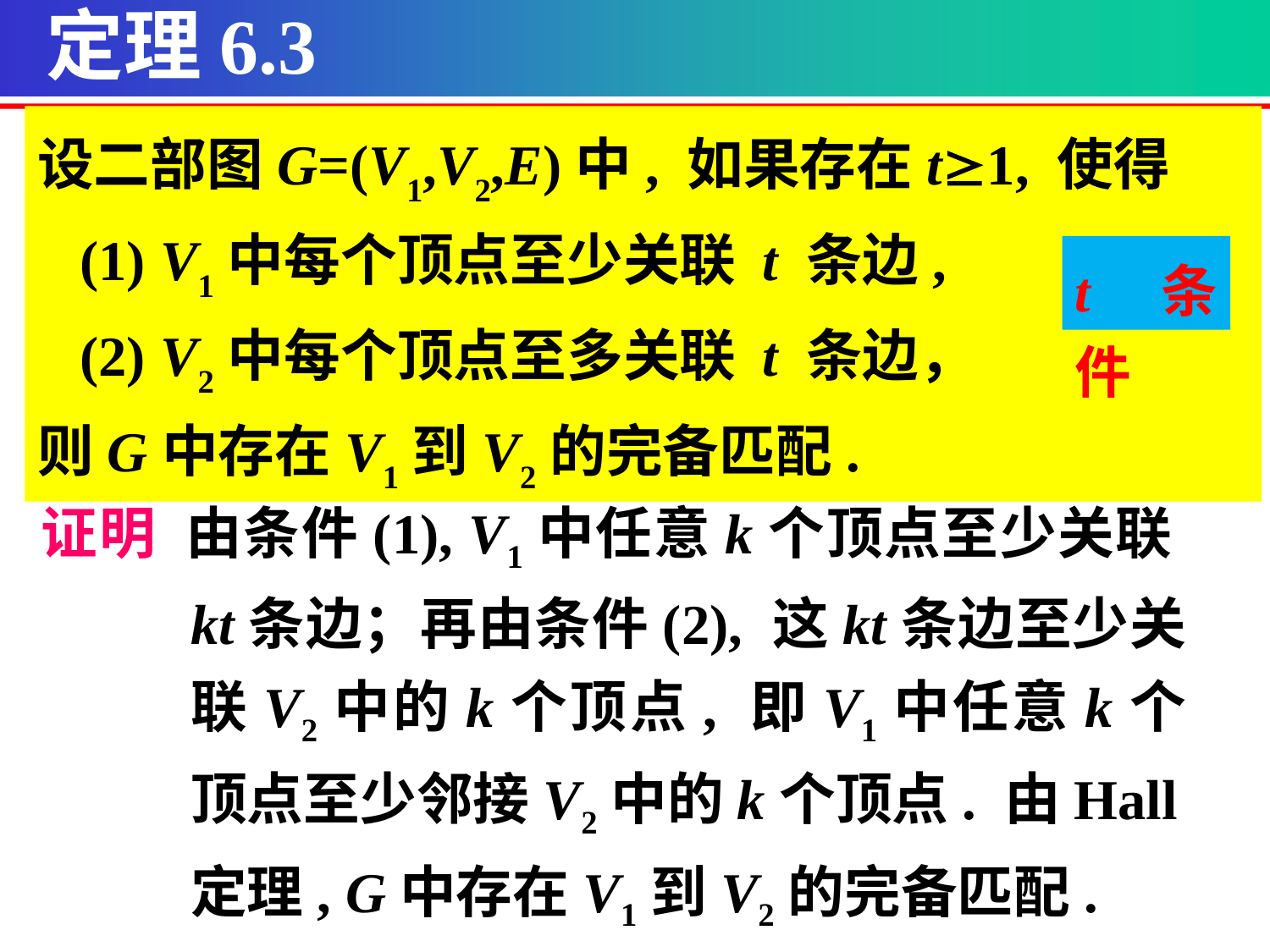

定理6.3
设二部图G=(V1,V2,E)中, 如果存在t≥1, 使得
   (1) V1中每个顶点至少关联 t 条边,
   (2) V2中每个顶点至多关联 t 条边，
则G中存在V1到V2的完备匹配.
t 条件
证明  由条件(1), V1中任意k个顶点至少关联kt条边；再由条件(2), 这kt条边至少关联V2中的k个顶点, 即V1中任意k个顶点至少邻接V2中的k个顶点. 由Hall定理, G中存在V1到V2的完备匹配.